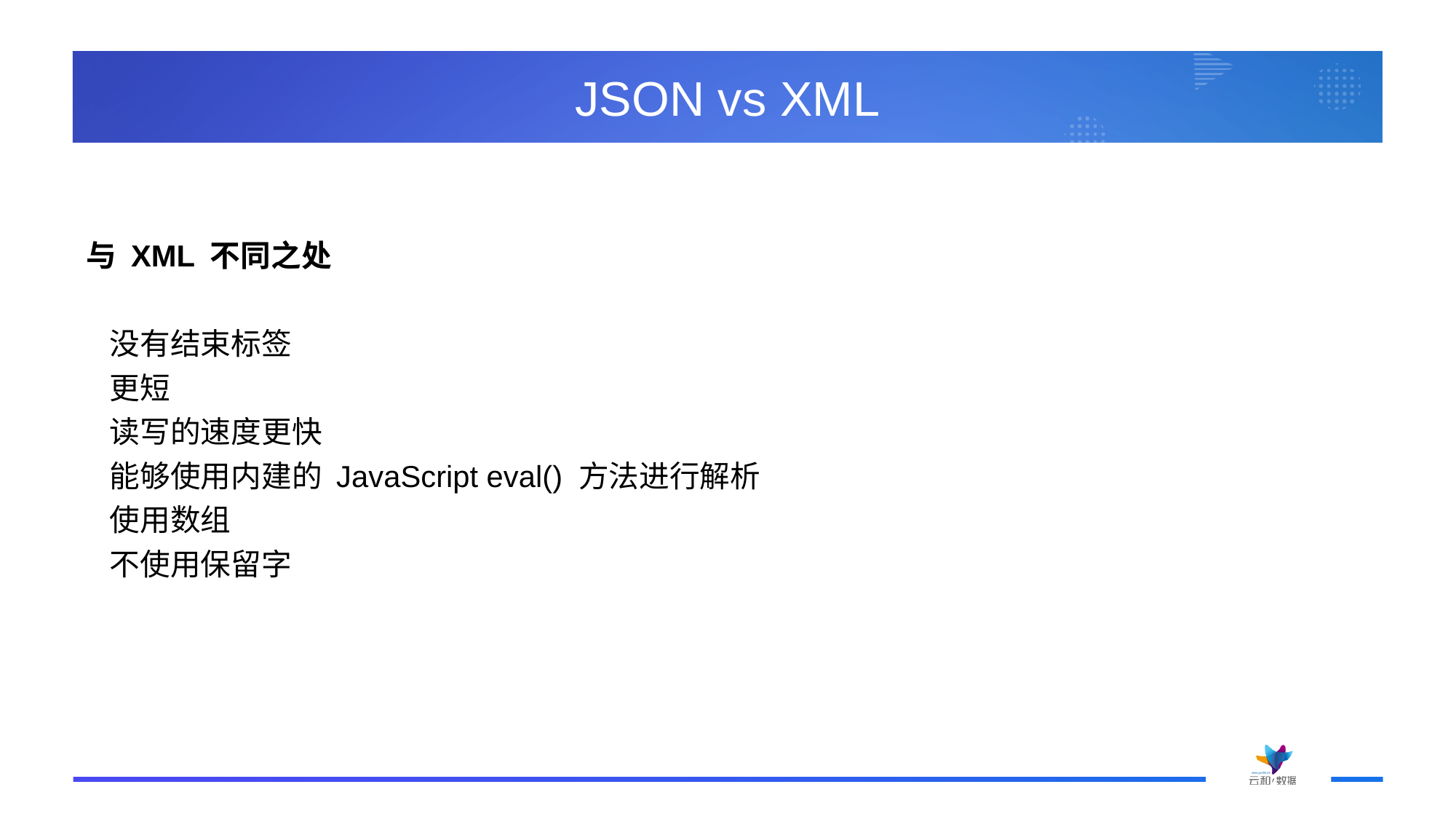

# JSON vs XML

与 XML 不同之处

	没有结束标签
	更短
	读写的速度更快
	能够使用内建的 JavaScript eval() 方法进行解析
	使用数组
	不使用保留字